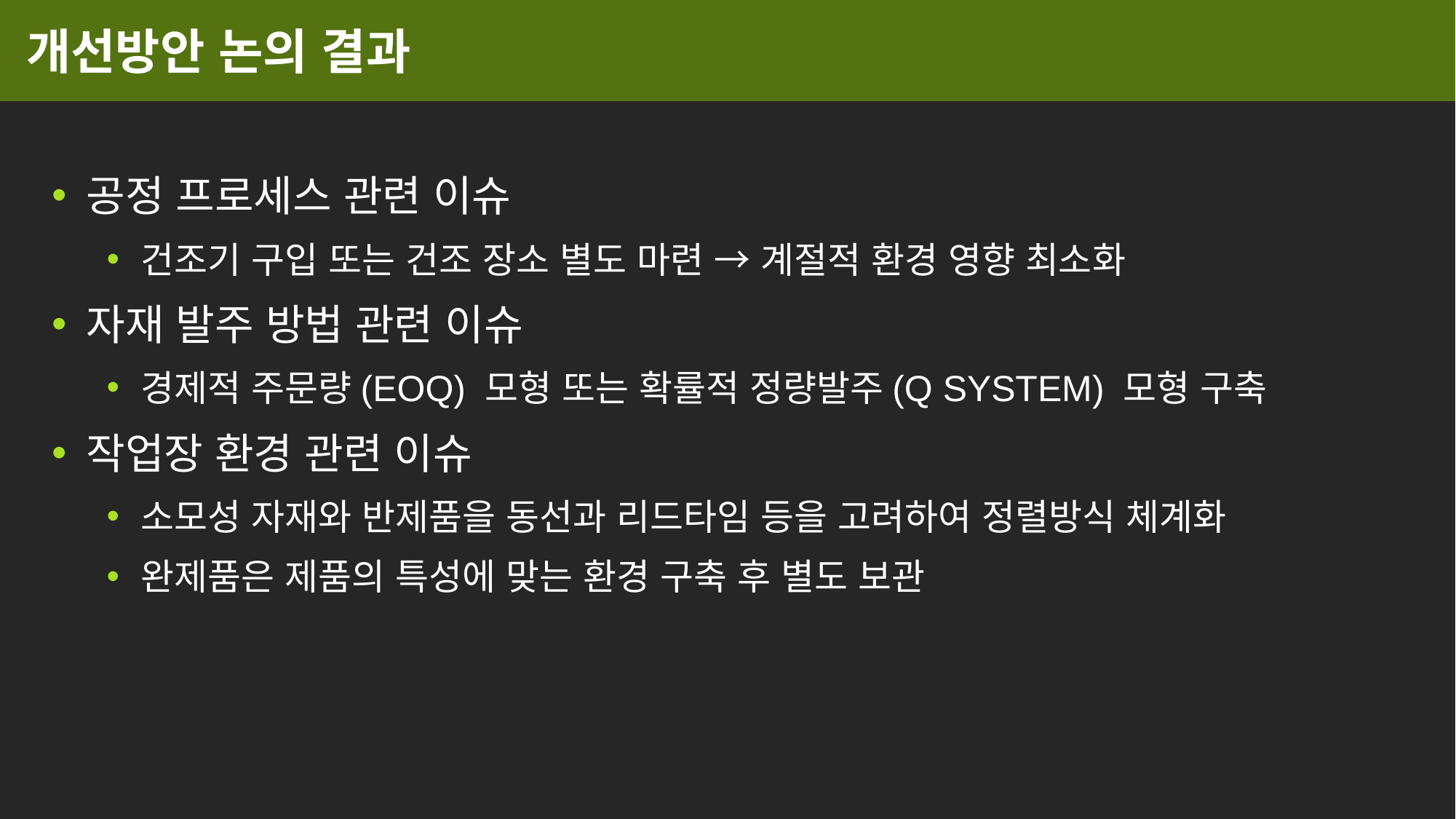

# 개선방안 논의 결과
공정 프로세스 관련 이슈
건조기 구입 또는 건조 장소 별도 마련 → 계절적 환경 영향 최소화
자재 발주 방법 관련 이슈
경제적 주문량(EOQ) 모형 또는 확률적 정량발주(Q System) 모형 구축
작업장 환경 관련 이슈
소모성 자재와 반제품을 동선과 리드타임 등을 고려하여 정렬방식 체계화
완제품은 제품의 특성에 맞는 환경 구축 후 별도 보관